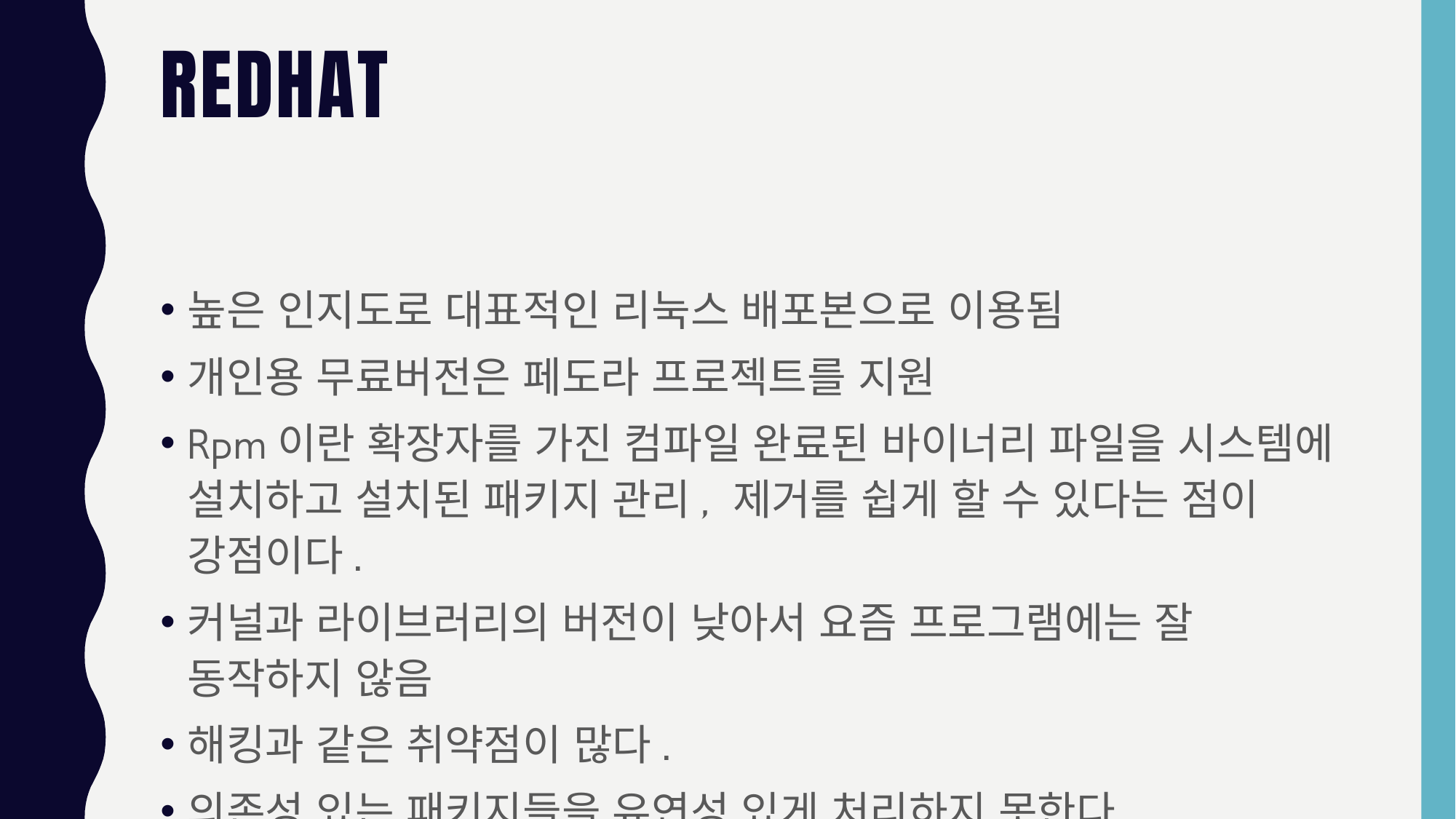

# Redhat
높은 인지도로 대표적인 리눅스 배포본으로 이용됨
개인용 무료버전은 페도라 프로젝트를 지원
Rpm이란 확장자를 가진 컴파일 완료된 바이너리 파일을 시스템에 설치하고 설치된 패키지 관리, 제거를 쉽게 할 수 있다는 점이 강점이다.
커널과 라이브러리의 버전이 낮아서 요즘 프로그램에는 잘 동작하지 않음
해킹과 같은 취약점이 많다.
의존성 있는 패키지들을 유연성 있게 처리하지 못한다.